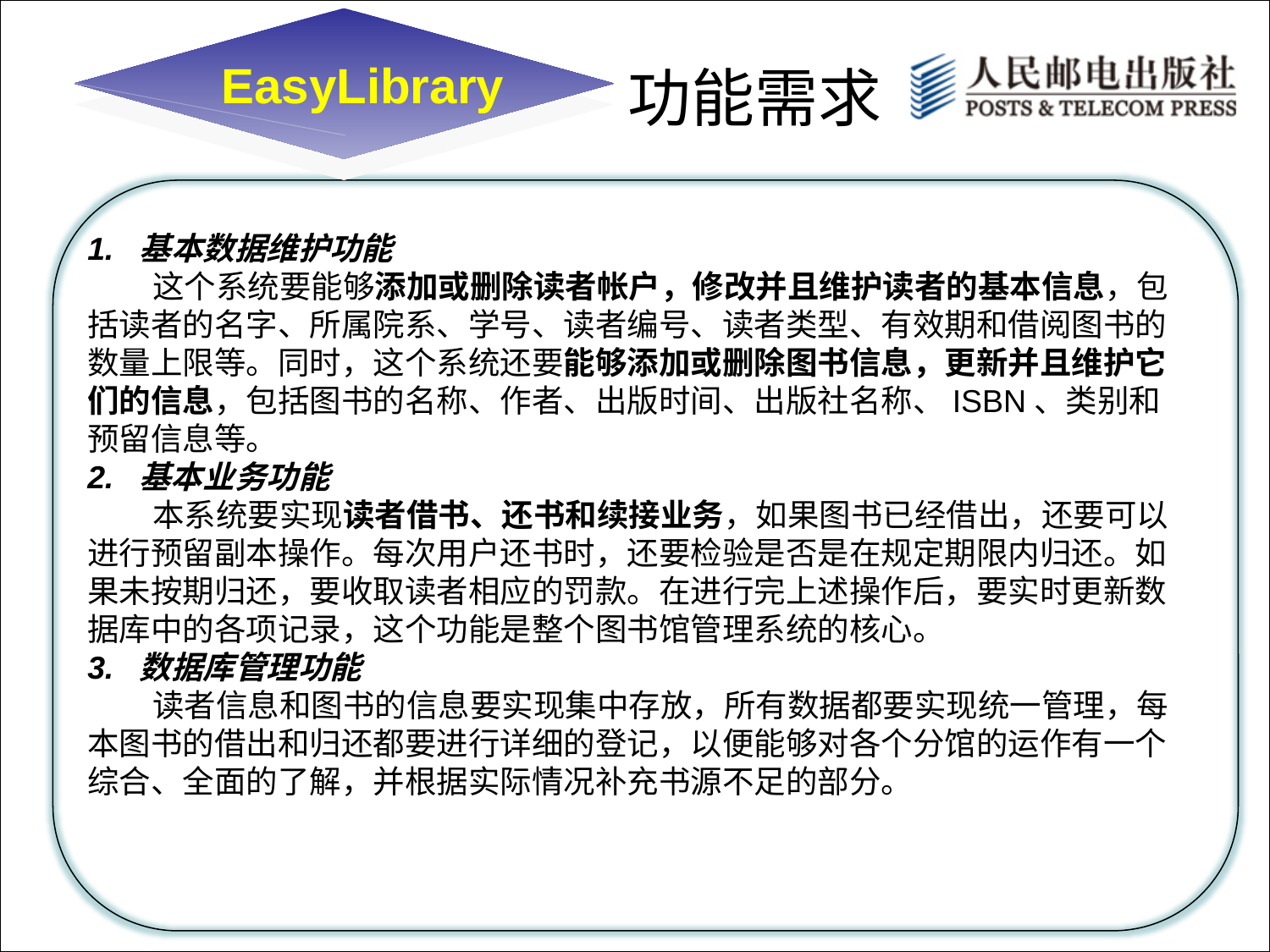

EasyLibrary

功能需求

1.  基本数据维护功能
        这个系统要能够添加或删除读者帐户，修改并且维护读者的基本信息，包括读者的名字、所属院系、学号、读者编号、读者类型、有效期和借阅图书的数量上限等。同时，这个系统还要能够添加或删除图书信息，更新并且维护它们的信息，包括图书的名称、作者、出版时间、出版社名称、ISBN、类别和预留信息等。
2.  基本业务功能
        本系统要实现读者借书、还书和续接业务，如果图书已经借出，还要可以进行预留副本操作。每次用户还书时，还要检验是否是在规定期限内归还。如果未按期归还，要收取读者相应的罚款。在进行完上述操作后，要实时更新数据库中的各项记录，这个功能是整个图书馆管理系统的核心。
3.  数据库管理功能
        读者信息和图书的信息要实现集中存放，所有数据都要实现统一管理，每本图书的借出和归还都要进行详细的登记，以便能够对各个分馆的运作有一个综合、全面的了解，并根据实际情况补充书源不足的部分。